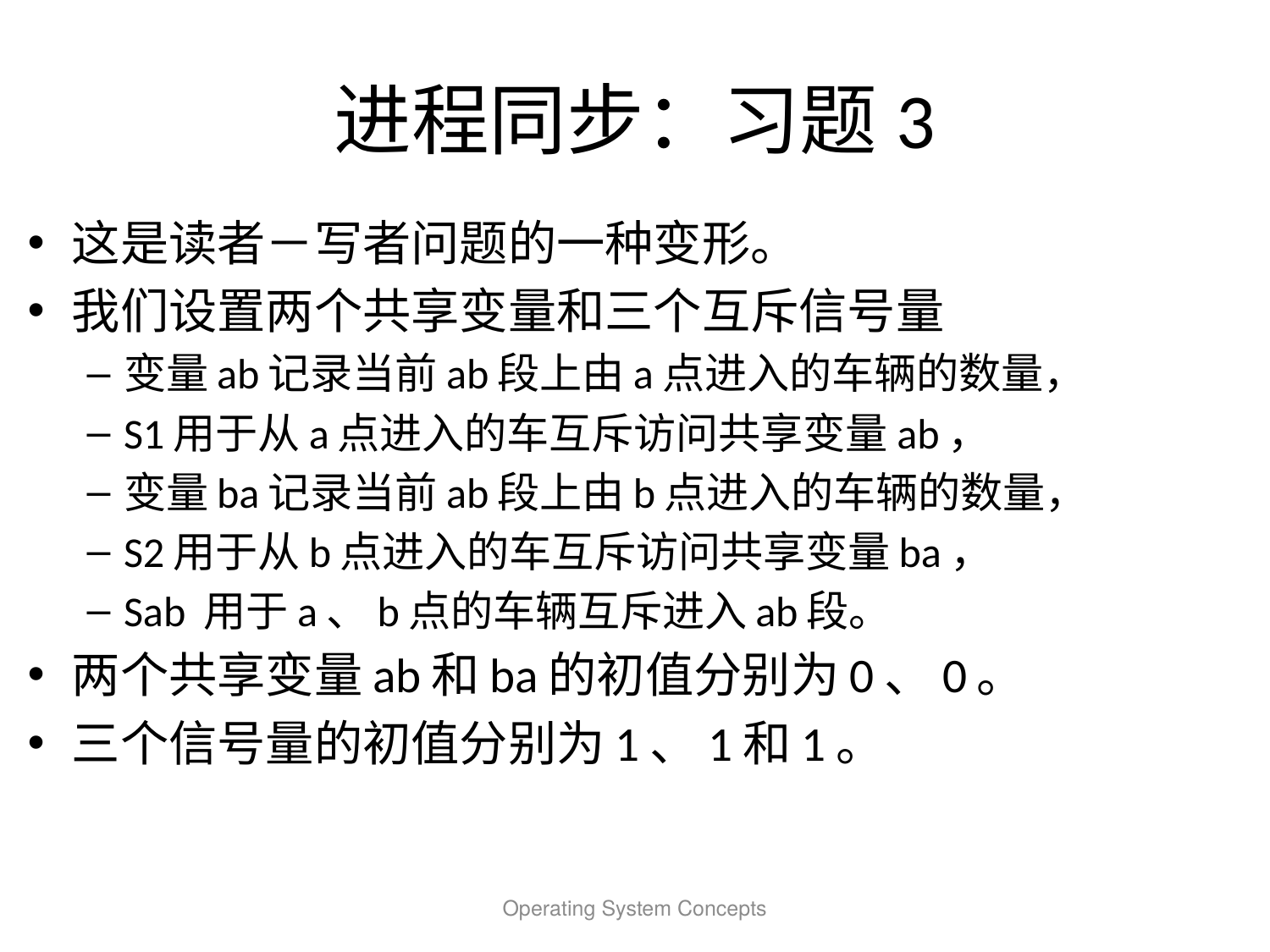

# 进程同步：习题3
这是读者－写者问题的一种变形。
我们设置两个共享变量和三个互斥信号量
变量ab记录当前ab段上由a点进入的车辆的数量，
S1用于从a点进入的车互斥访问共享变量ab，
变量ba记录当前ab段上由b点进入的车辆的数量，
S2用于从b点进入的车互斥访问共享变量ba，
Sab 用于a、b点的车辆互斥进入ab段。
两个共享变量ab和ba的初值分别为0、0。
三个信号量的初值分别为1、1和1。
Operating System Concepts